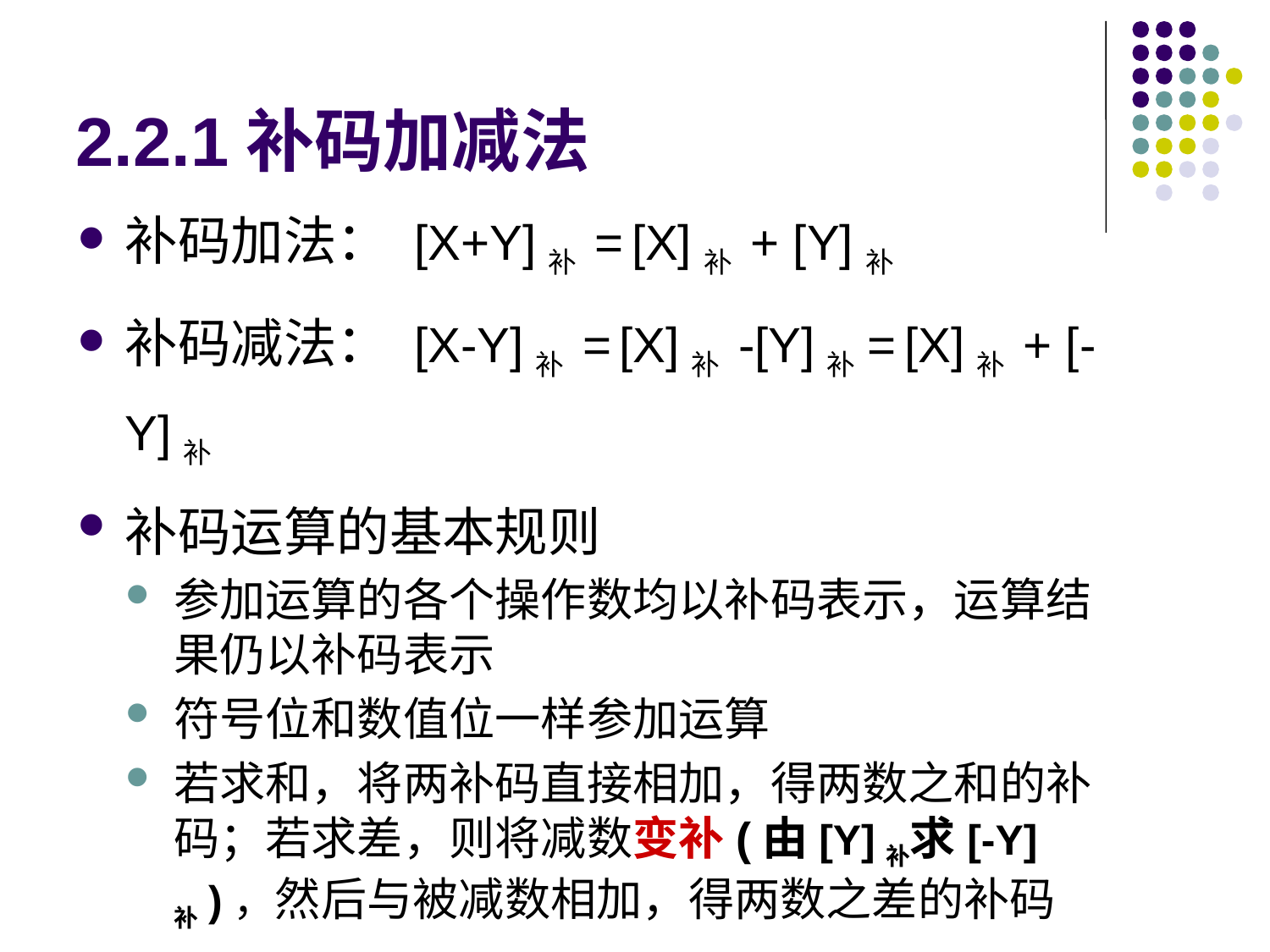

# 2.2.1补码加减法
补码加法： [X+Y]补 = [X]补 + [Y]补
补码减法： [X-Y]补 = [X]补 -[Y]补= [X]补 + [-Y]补
补码运算的基本规则
参加运算的各个操作数均以补码表示，运算结果仍以补码表示
符号位和数值位一样参加运算
若求和，将两补码直接相加，得两数之和的补码；若求差，则将减数变补(由[Y]补求[-Y]补)，然后与被减数相加，得两数之差的补码

3